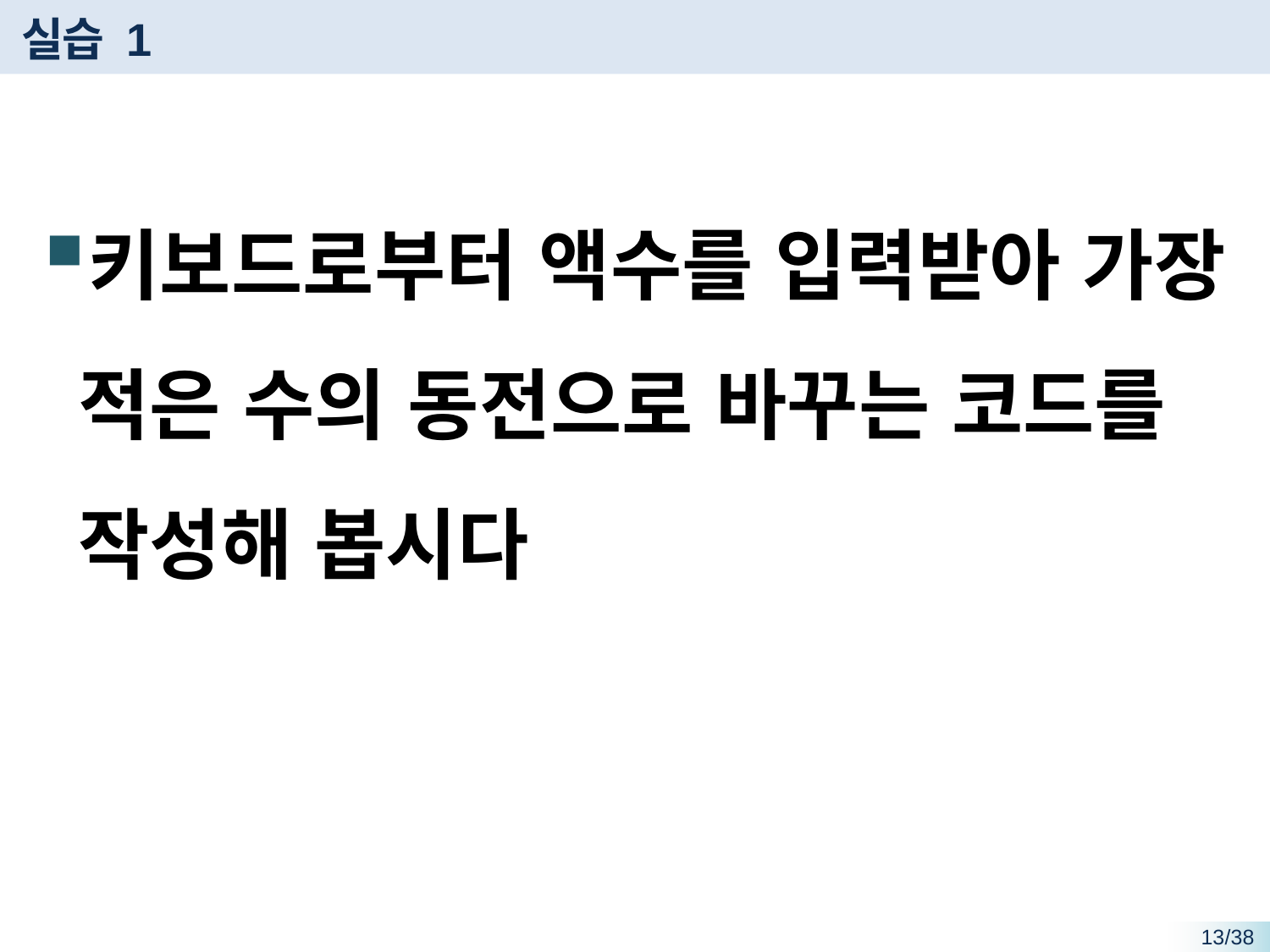

# 실습 1
키보드로부터 액수를 입력받아 가장 적은 수의 동전으로 바꾸는 코드를 작성해 봅시다